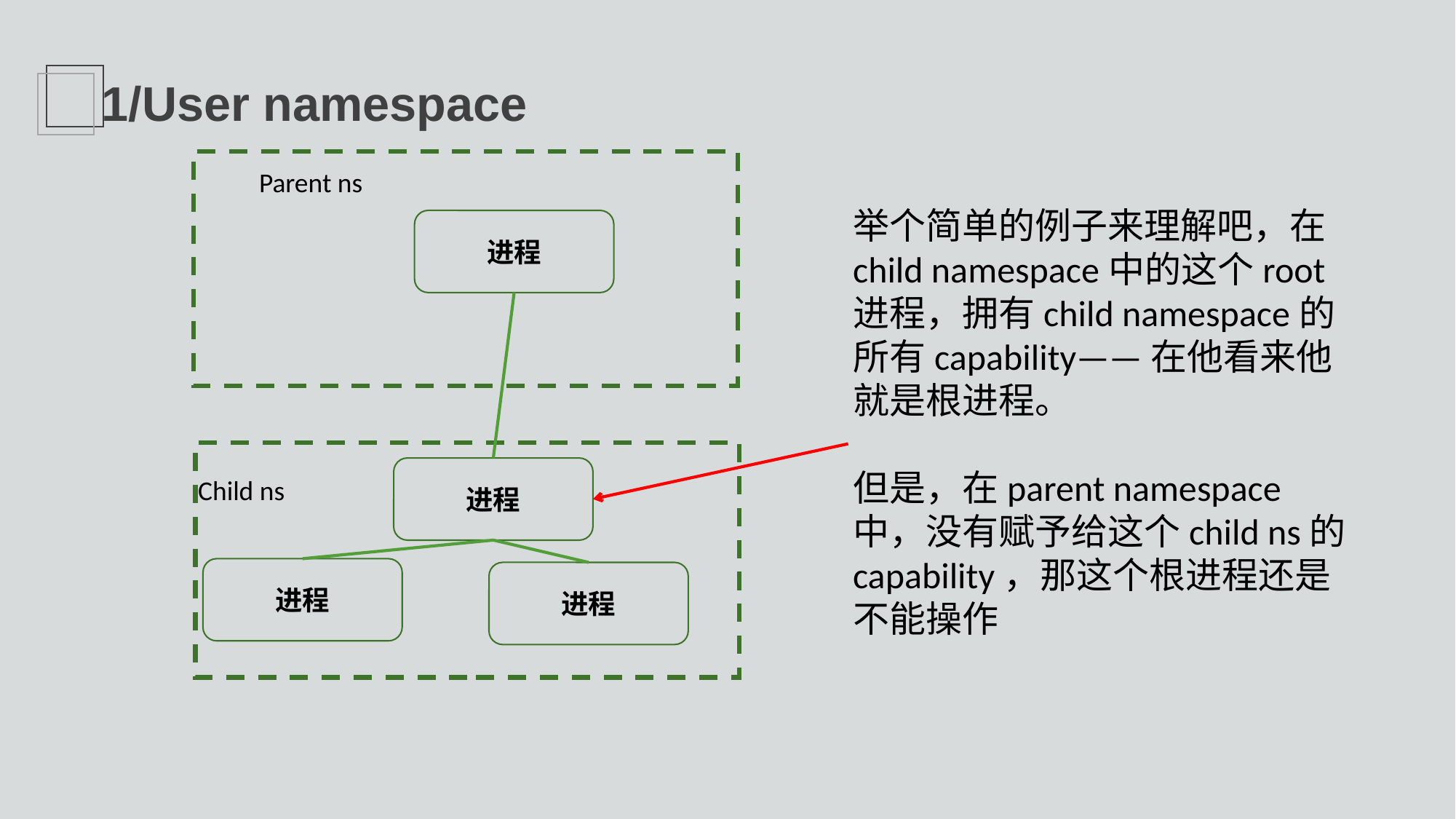

1/User namespace

Parent ns
举个简单的例子来理解吧，在child namespace中的这个root进程，拥有child namespace的所有capability——在他看来他就是根进程。

但是，在parent namespace中，没有赋予给这个child ns的capability，那这个根进程还是不能操作
进程

进程
Child ns
进程
进程